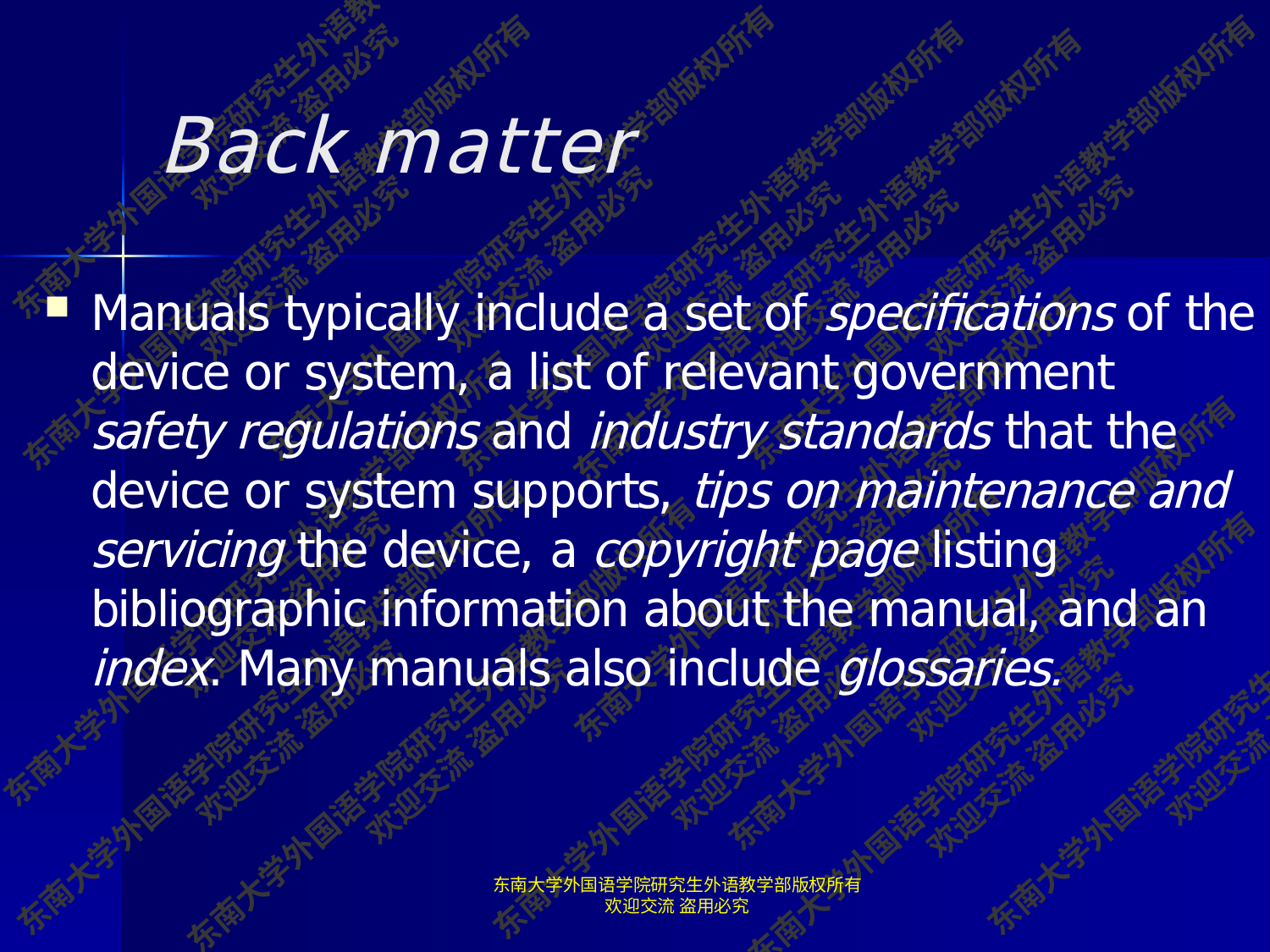

# Back matter
Manuals typically include a set of specifications of the device or system, a list of relevant government safety regulations and industry standards that the device or system supports, tips on maintenance and servicing the device, a copyright page listing bibliographic information about the manual, and an index. Many manuals also include glossaries.
东南大学外国语学院研究生外语教学部版权所有 欢迎交流 盗用必究